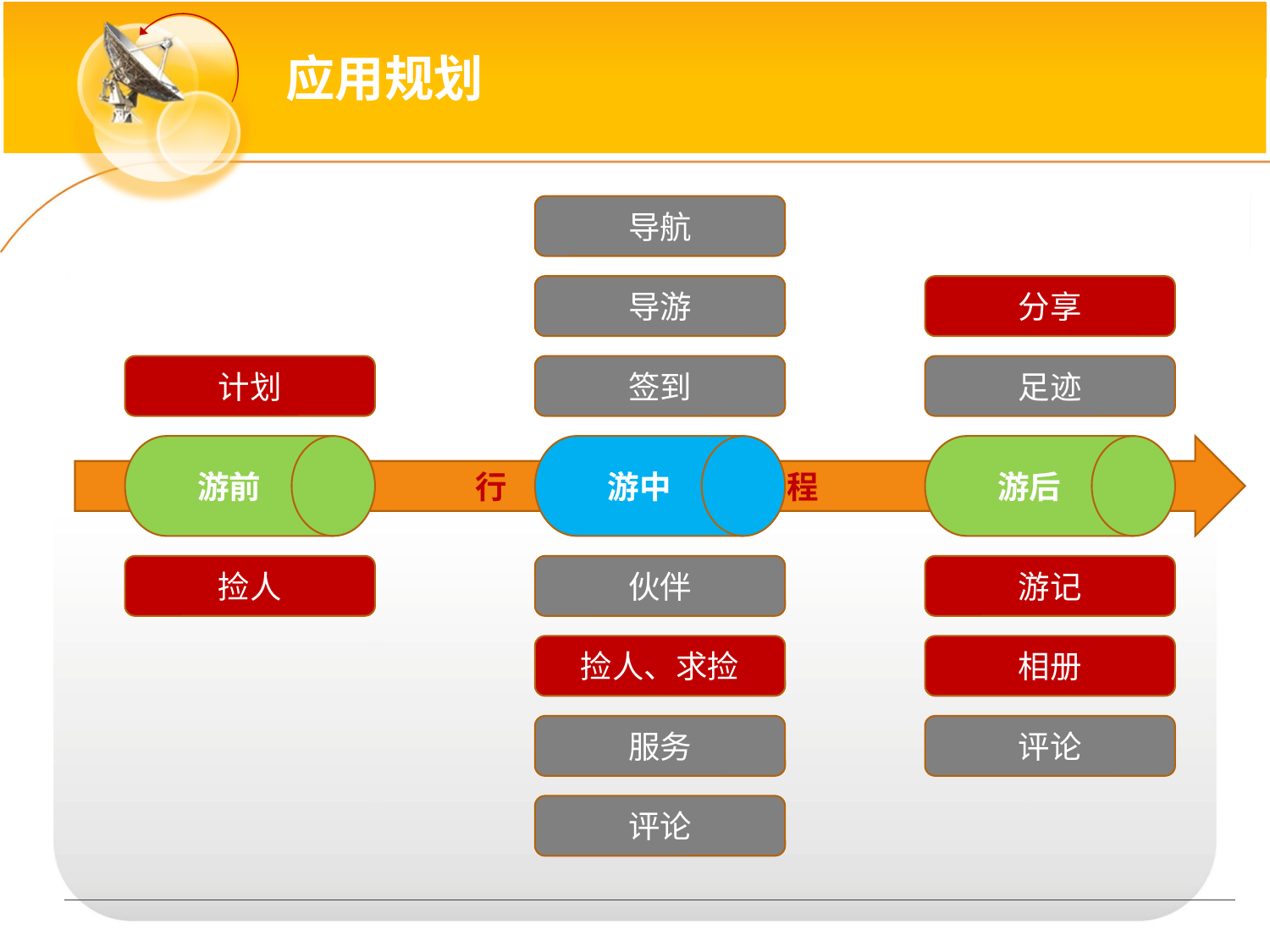

# 应用规划
导航
导游
分享
计划
签到
足迹
行                                       程
游前
游中
游后
捡人
伙伴
游记
捡人、求捡
相册
服务
评论
评论